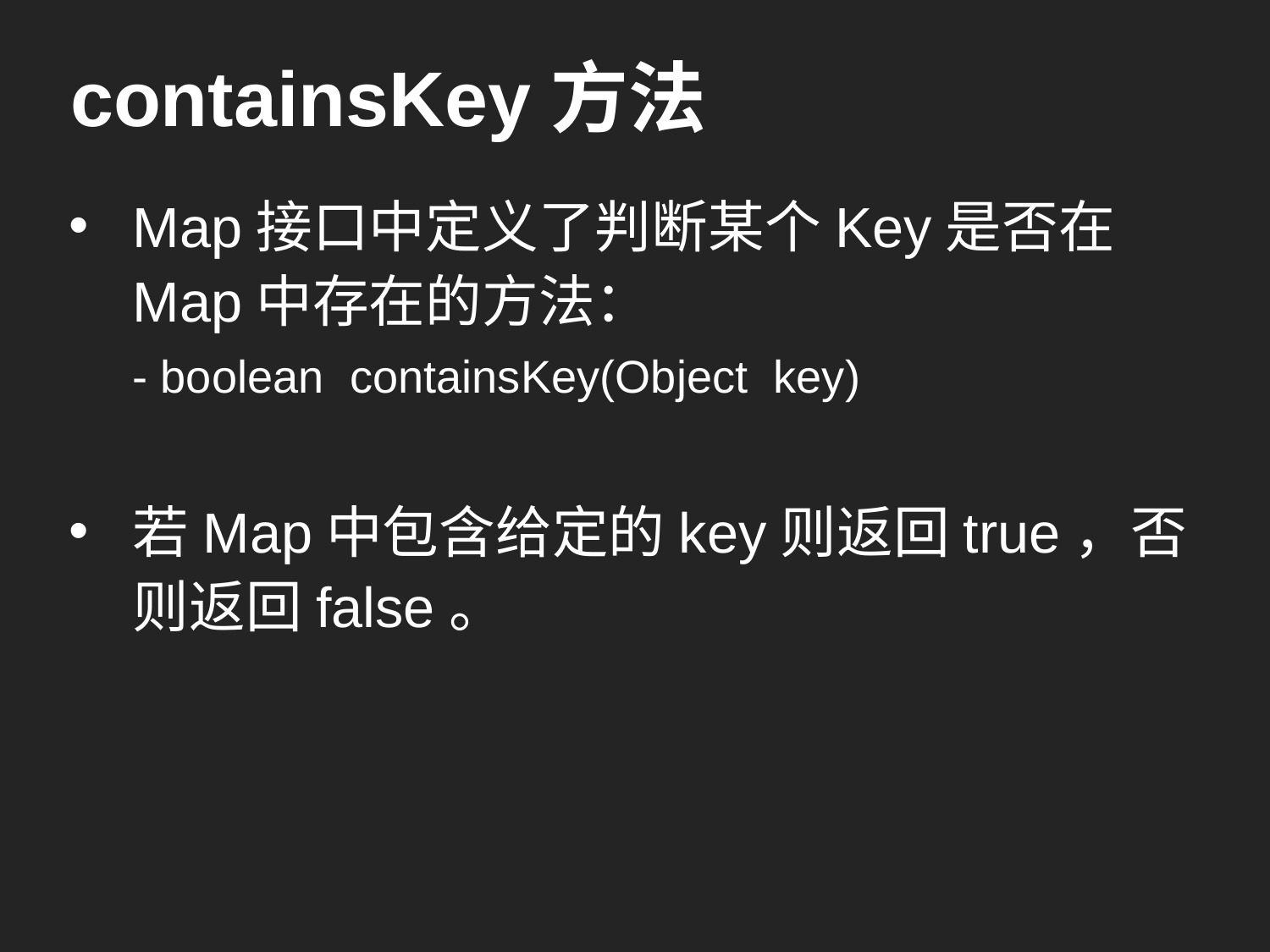

# containsKey方法
Map接口中定义了判断某个Key是否在Map中存在的方法：
- boolean  containsKey(Object  key)

若Map中包含给定的key则返回true，否则返回false。